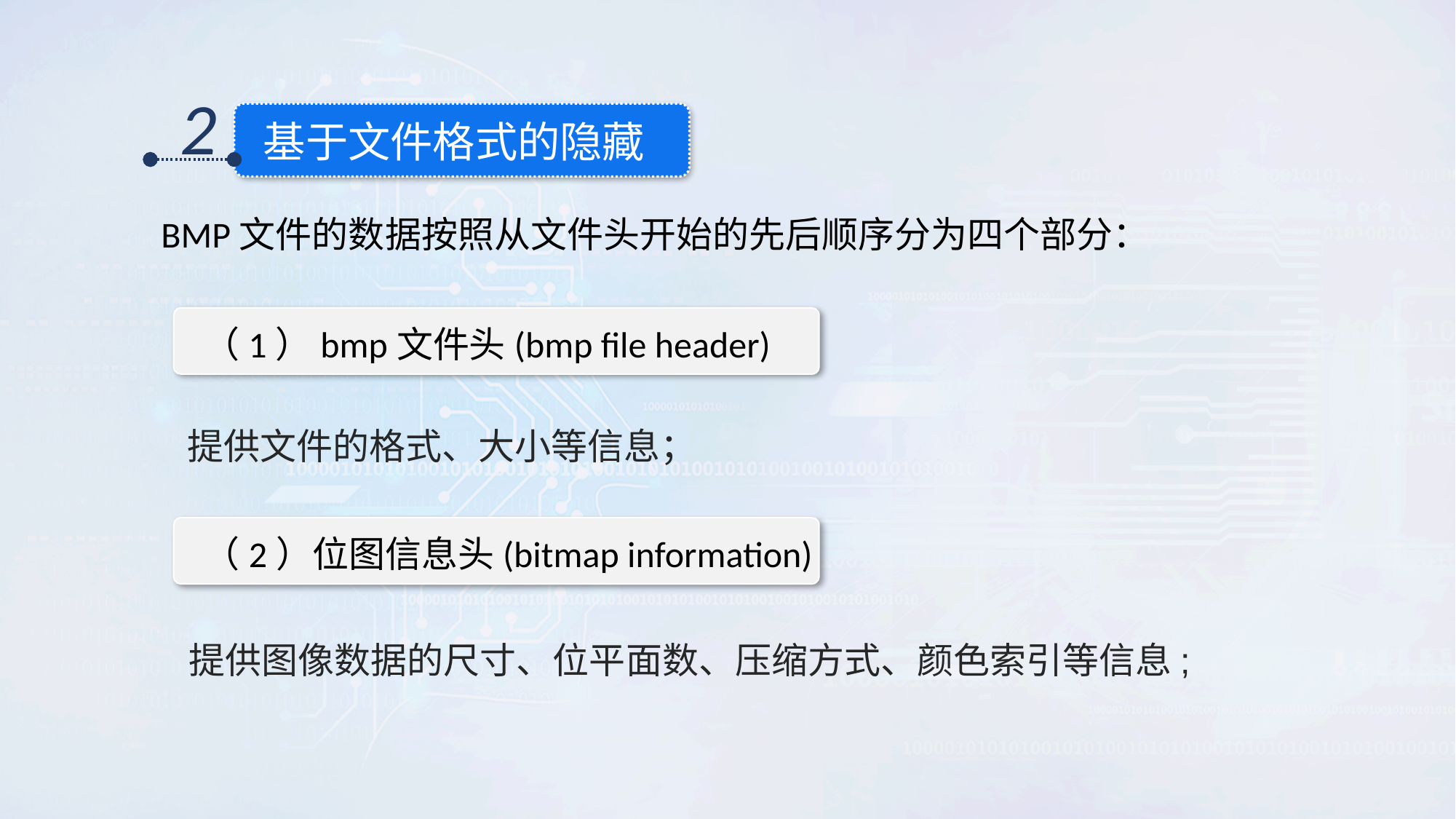

2

基于文件格式的隐藏
BMP文件的数据按照从文件头开始的先后顺序分为四个部分：

（1）bmp文件头(bmp file header)
提供文件的格式、大小等信息；

（2）位图信息头(bitmap information)
提供图像数据的尺寸、位平面数、压缩方式、颜色索引等信息;